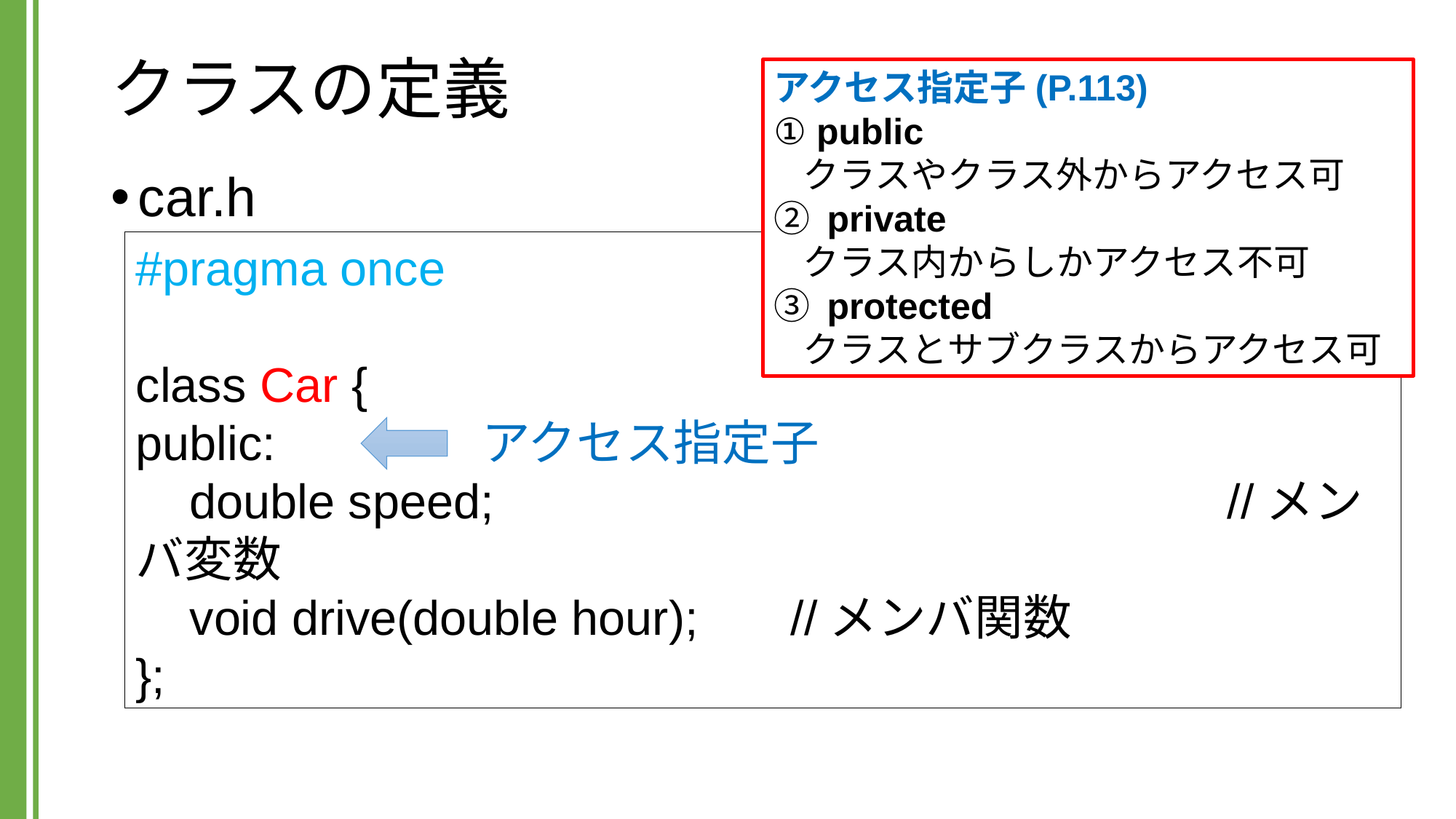

# クラスの定義
アクセス指定子(P.113)
① public
  クラスやクラス外からアクセス可
② private
  クラス内からしかアクセス不可
③ protected
  クラスとサブクラスからアクセス可
car.h

#pragma once

class Car {
public:　　　　アクセス指定子
    double speed; 							//メンバ変数
    void drive(double hour);	//メンバ関数
};